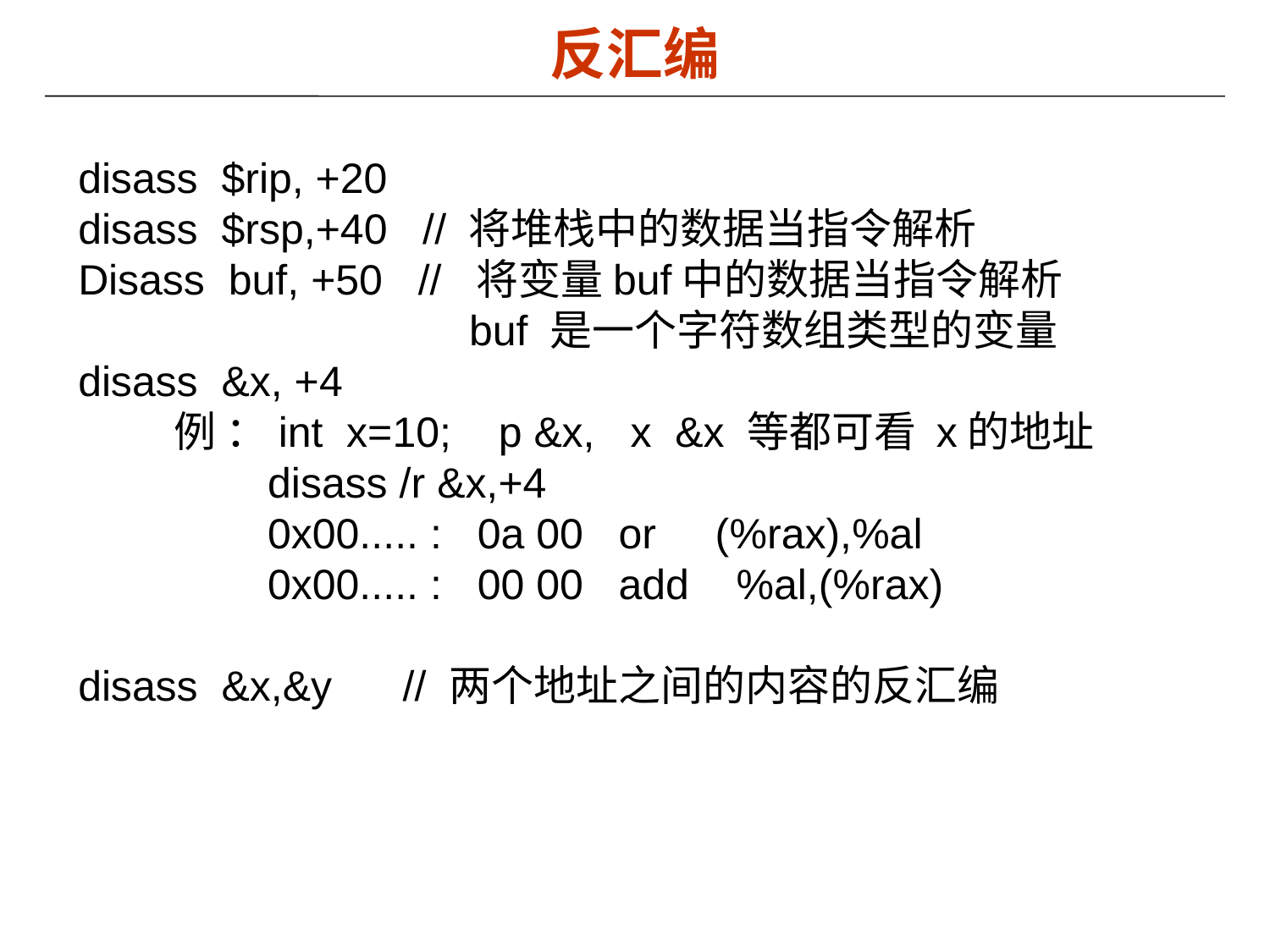

反汇编
disass  $rip, +20
disass  $rsp,+40   // 将堆栈中的数据当指令解析
Disass  buf, +50   //  将变量buf中的数据当指令解析
                                 buf 是一个字符数组类型的变量
disass  &x, +4
         例 ：int  x=10;    p &x,   x  &x 等都可看 x的地址
                disass /r &x,+4
                0x00..... :   0a 00   or     (%rax),%al
                0x00..... :   00 00   add    %al,(%rax)

disass  &x,&y      // 两个地址之间的内容的反汇编